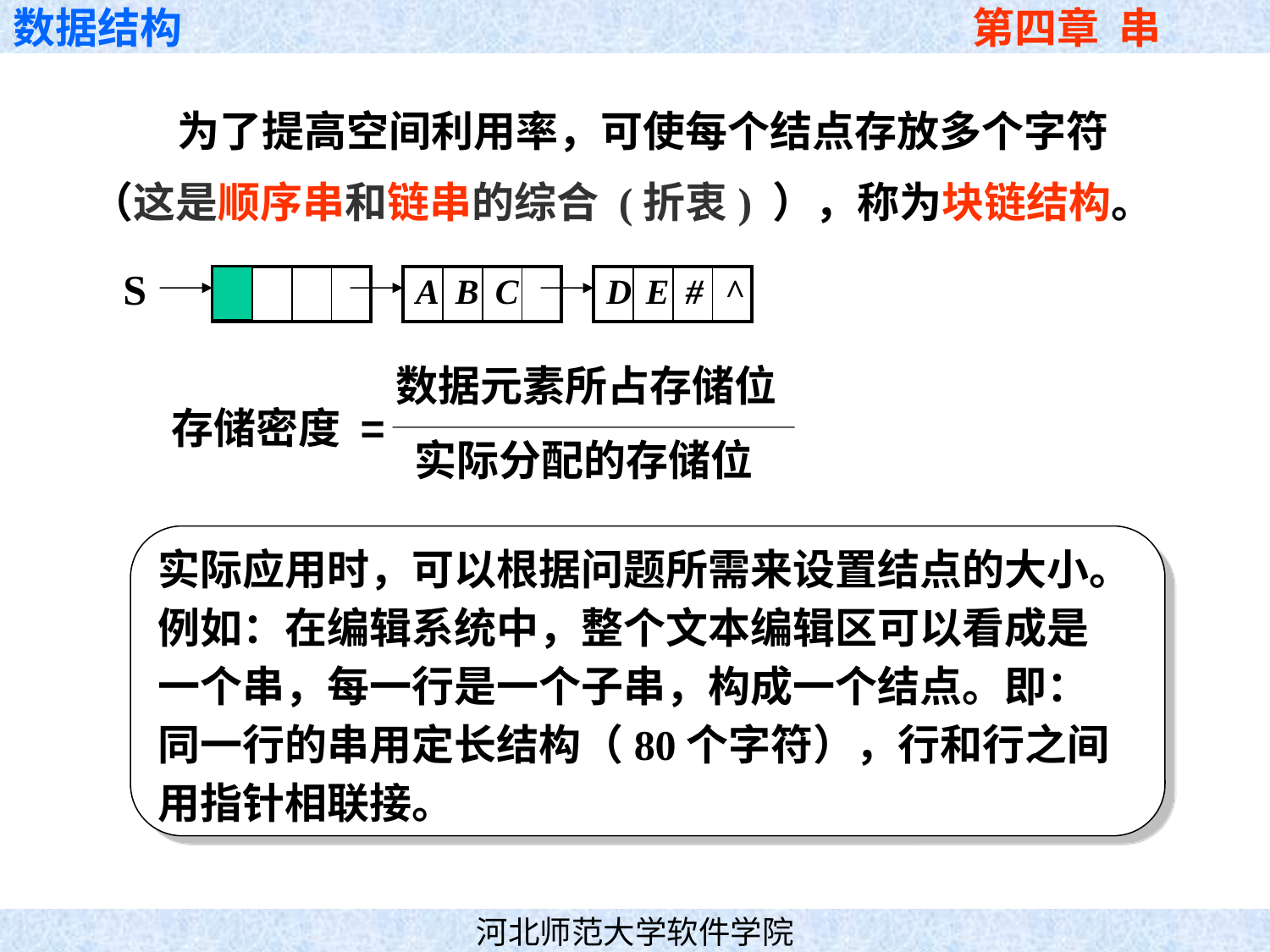

为了提高空间利用率，可使每个结点存放多个字符
（这是顺序串和链串的综合 (折衷) ），称为块链结构。
S
|  |  |  |  |
| --- | --- | --- | --- |

| A | B | C |  |
| --- | --- | --- | --- |
| D | E | # | ^ |
| --- | --- | --- | --- |

数据元素所占存储位
存储密度 =

实际分配的存储位
实际应用时，可以根据问题所需来设置结点的大小。
例如：在编辑系统中，整个文本编辑区可以看成是
一个串，每一行是一个子串，构成一个结点。即：
同一行的串用定长结构（80个字符），行和行之间
用指针相联接。